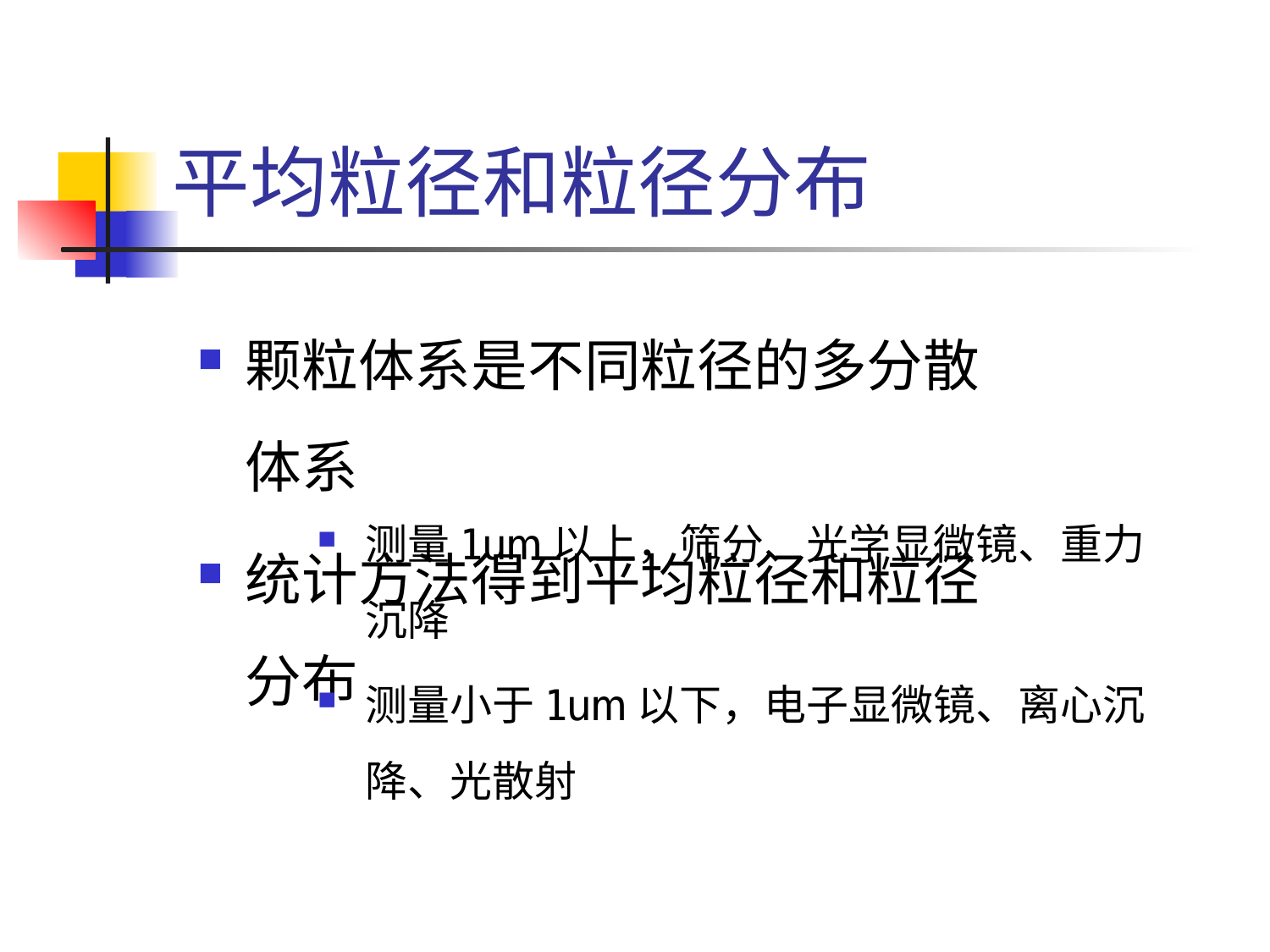

# 平均粒径和粒径分布
颗粒体系是不同粒径的多分散体系
统计方法得到平均粒径和粒径分布

测量1um以上，筛分、光学显微镜、重力沉降
测量小于1um以下，电子显微镜、离心沉降、光散射